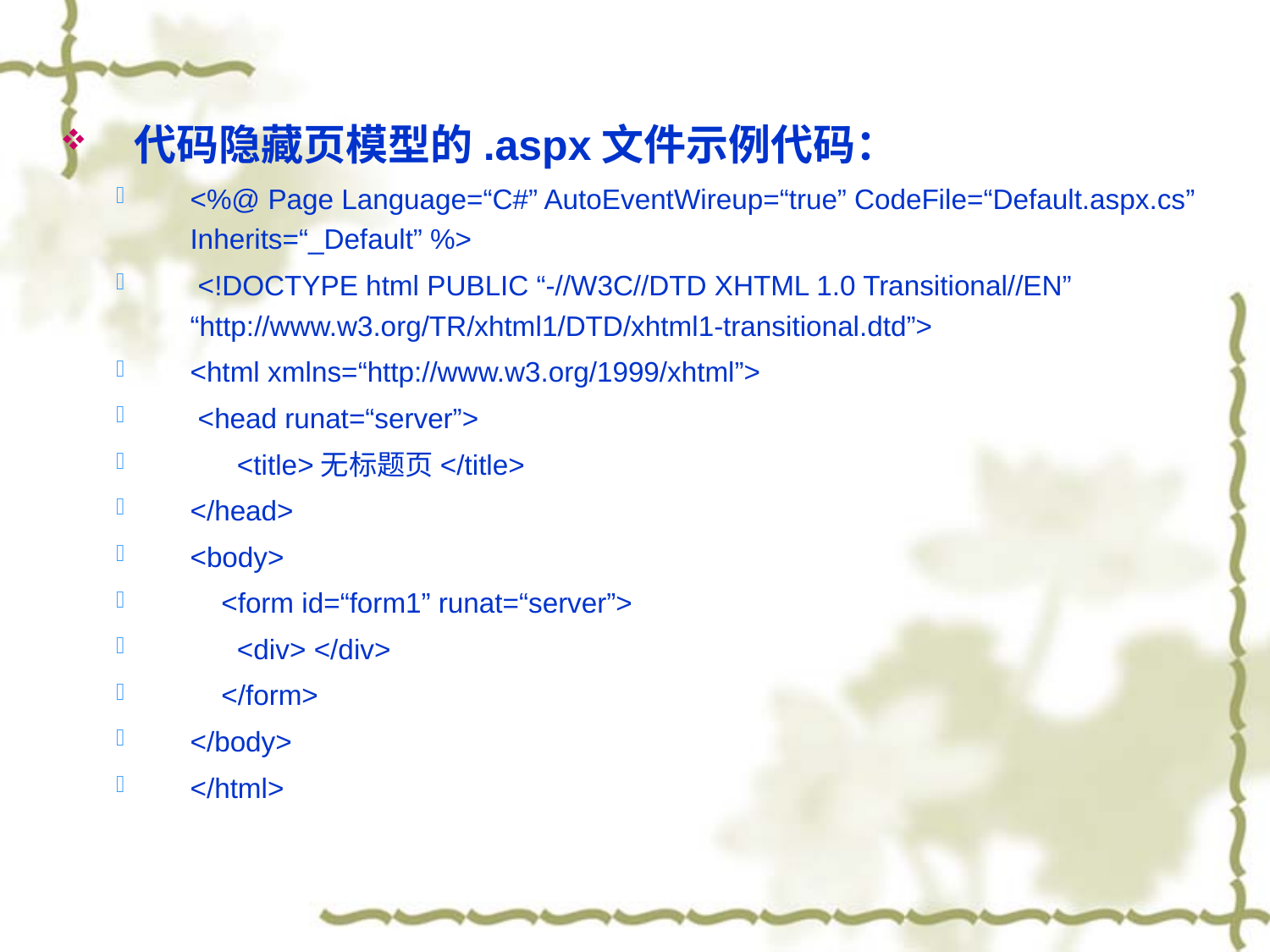

代码隐藏页模型的.aspx文件示例代码：
<%@ Page Language=“C#” AutoEventWireup=“true” CodeFile=“Default.aspx.cs” Inherits=“_Default” %>
 <!DOCTYPE html PUBLIC “-//W3C//DTD XHTML 1.0 Transitional//EN” “http://www.w3.org/TR/xhtml1/DTD/xhtml1-transitional.dtd”>
<html xmlns=“http://www.w3.org/1999/xhtml”>
 <head runat=“server”>
      <title>无标题页</title>
</head>
<body>
    <form id=“form1” runat=“server”>
      <div> </div>
    </form>
</body>
</html>